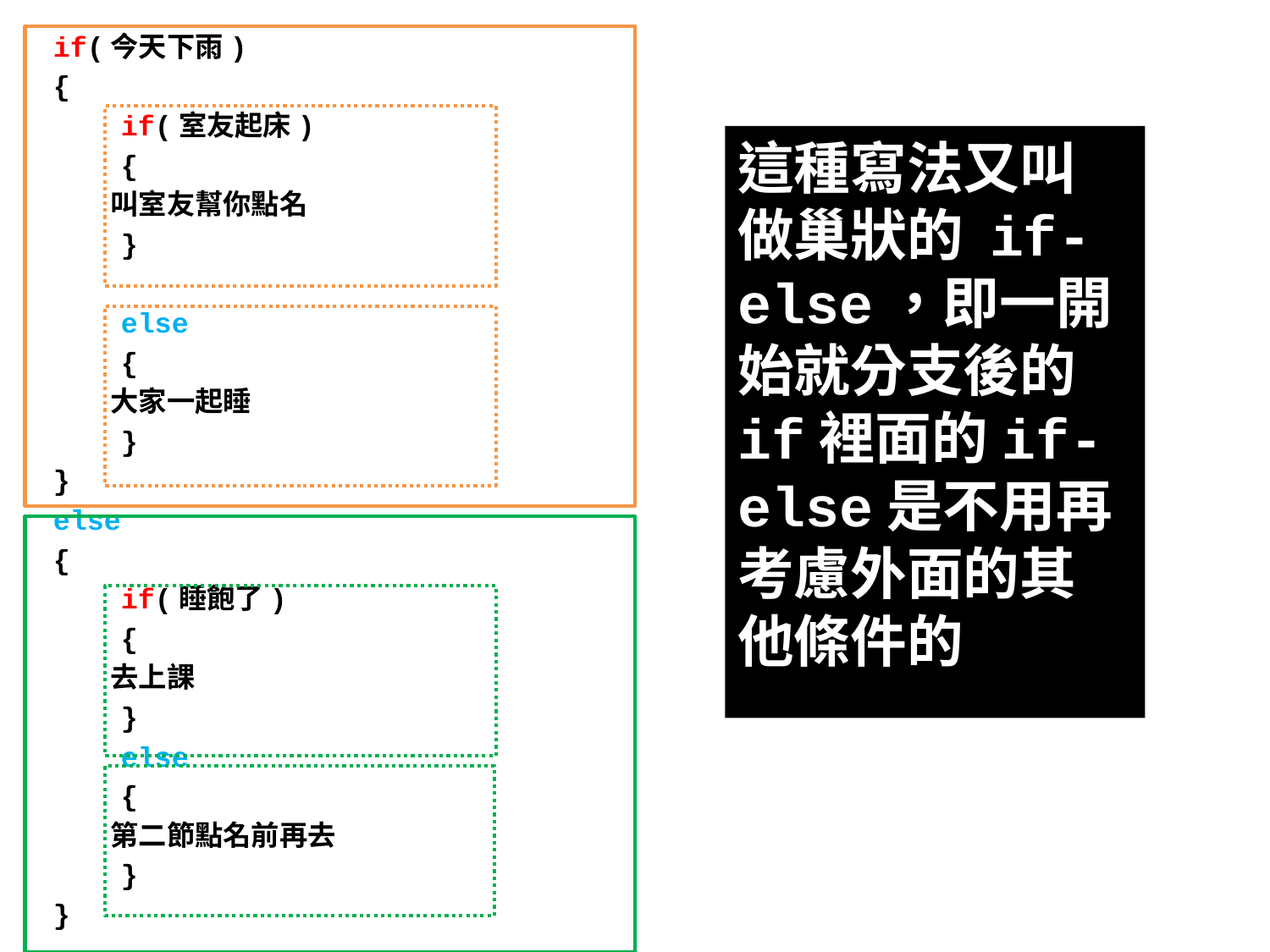

if(今天下雨)
{
    if(室友起床)
    {
        叫室友幫你點名
    }

    else
    {
        大家一起睡
    }
}
else
{
    if(睡飽了)
    {
        去上課
    }
    else
    {
        第二節點名前再去
    }
}

這種寫法又叫做巢狀的 if-else，即一開始就分支後的if裡面的if-else是不用再考慮外面的其他條件的